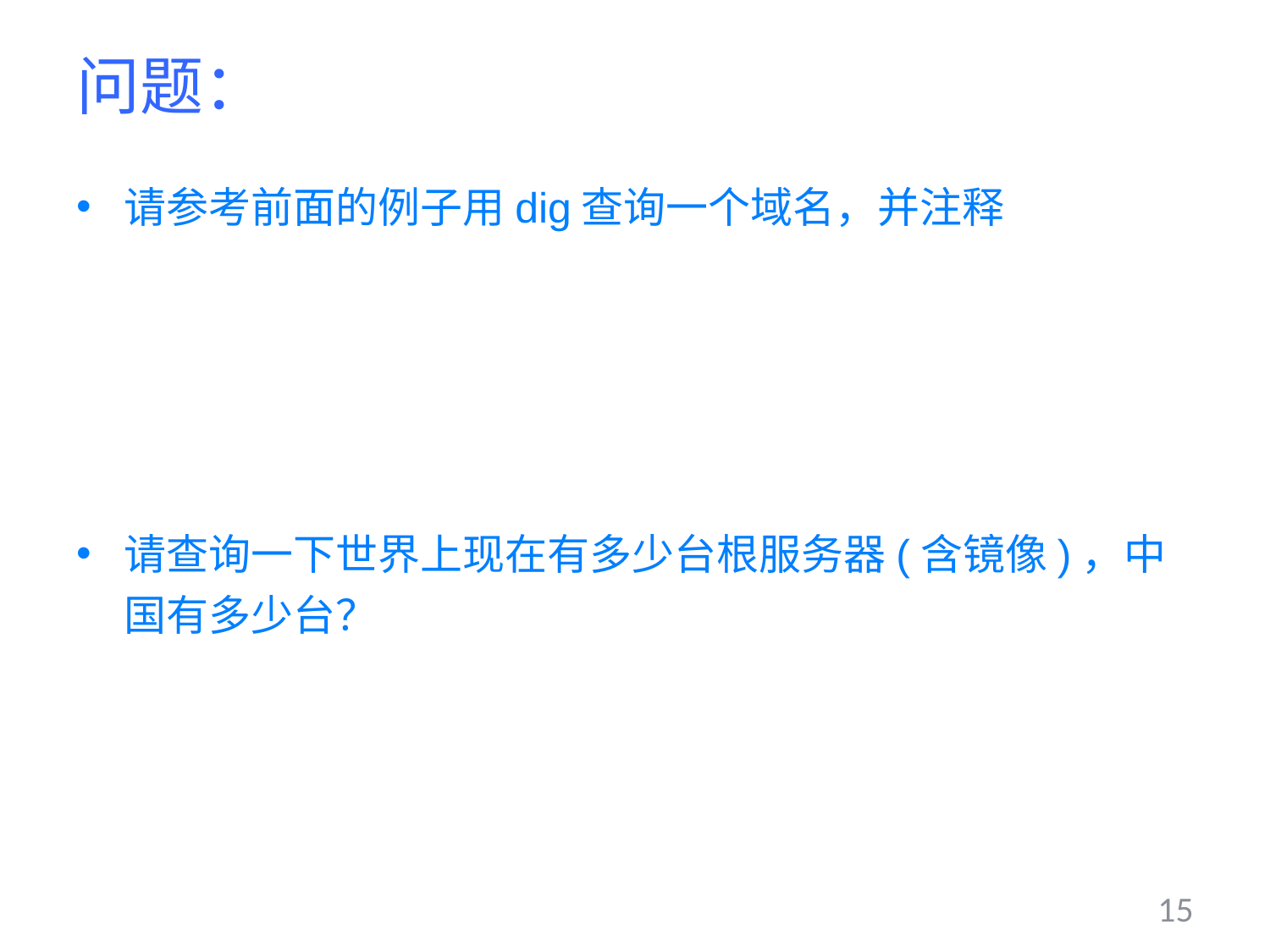

# 问题：
请参考前面的例子用dig查询一个域名，并注释

请查询一下世界上现在有多少台根服务器(含镜像)，中国有多少台？
15